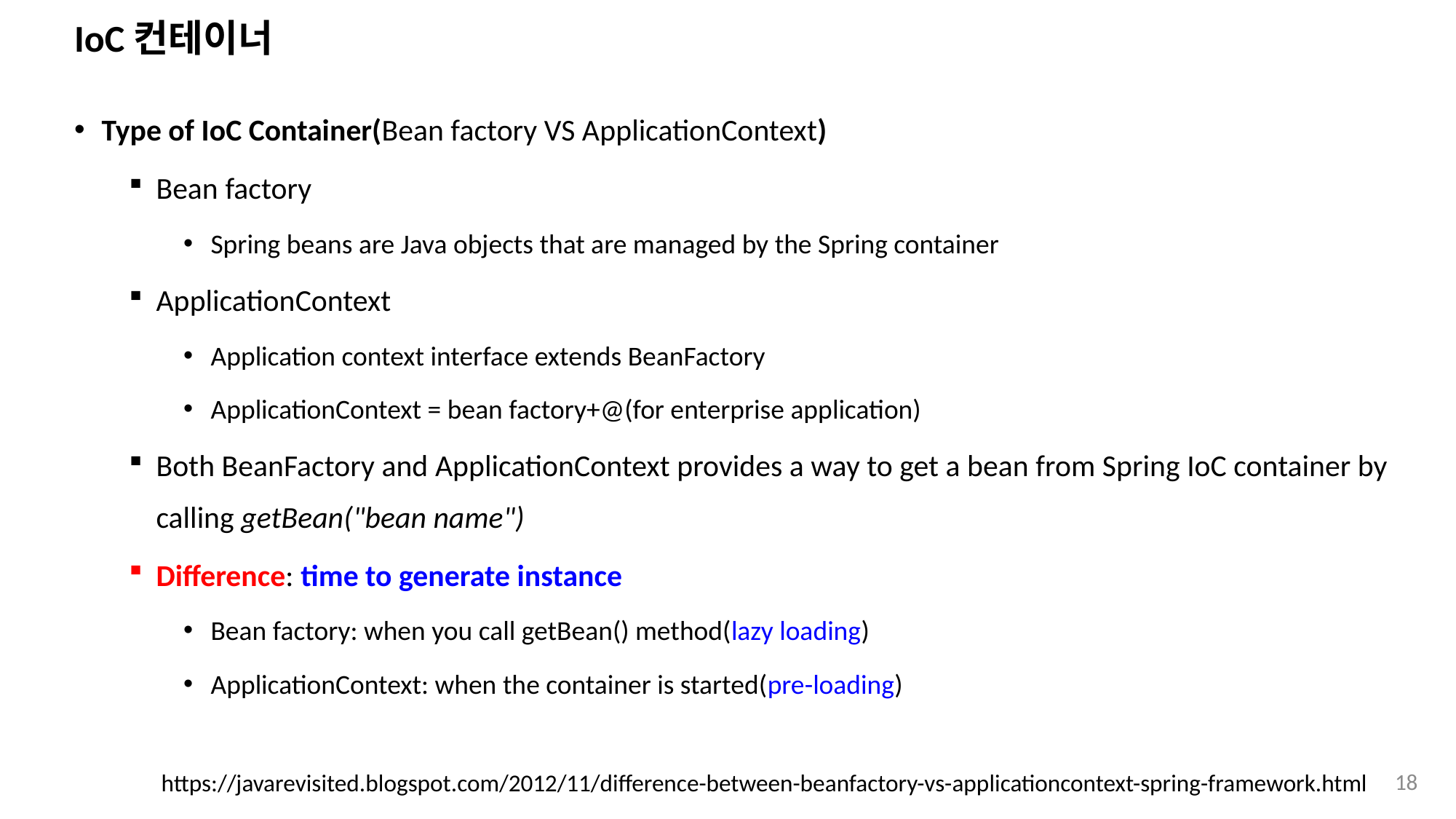

# IoC컨테이너
Type of IoC Container(Bean factory VS ApplicationContext)
Bean factory
Spring beans are Java objects that are managed by the Spring container
ApplicationContext
Application context interface extends BeanFactory
ApplicationContext = bean factory+@(for enterprise application)
Both BeanFactory and ApplicationContext provides a way to get a bean from Spring IoC container by calling getBean("bean name")
Difference: time to generate instance
Bean factory: when you call getBean() method(lazy loading)
ApplicationContext: when the container is started(pre-loading)

18
https://javarevisited.blogspot.com/2012/11/difference-between-beanfactory-vs-applicationcontext-spring-framework.html